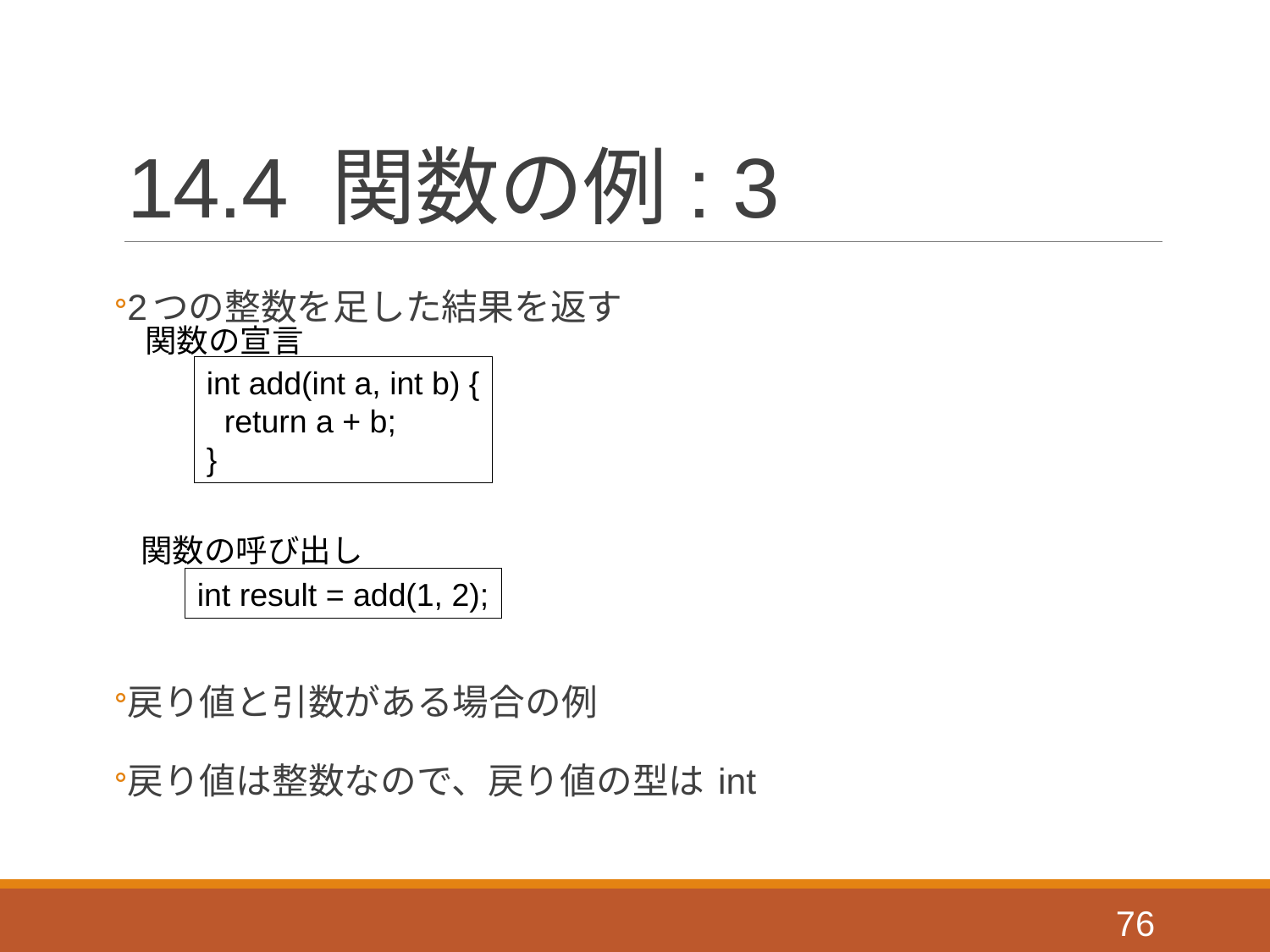

# 14.4 関数の例: 3
2つの整数を足した結果を返す

戻り値と引数がある場合の例
戻り値は整数なので、戻り値の型は int
関数の宣言
int add(int a, int b) {
  return a + b;
}
関数の呼び出し
int result = add(1, 2);
76